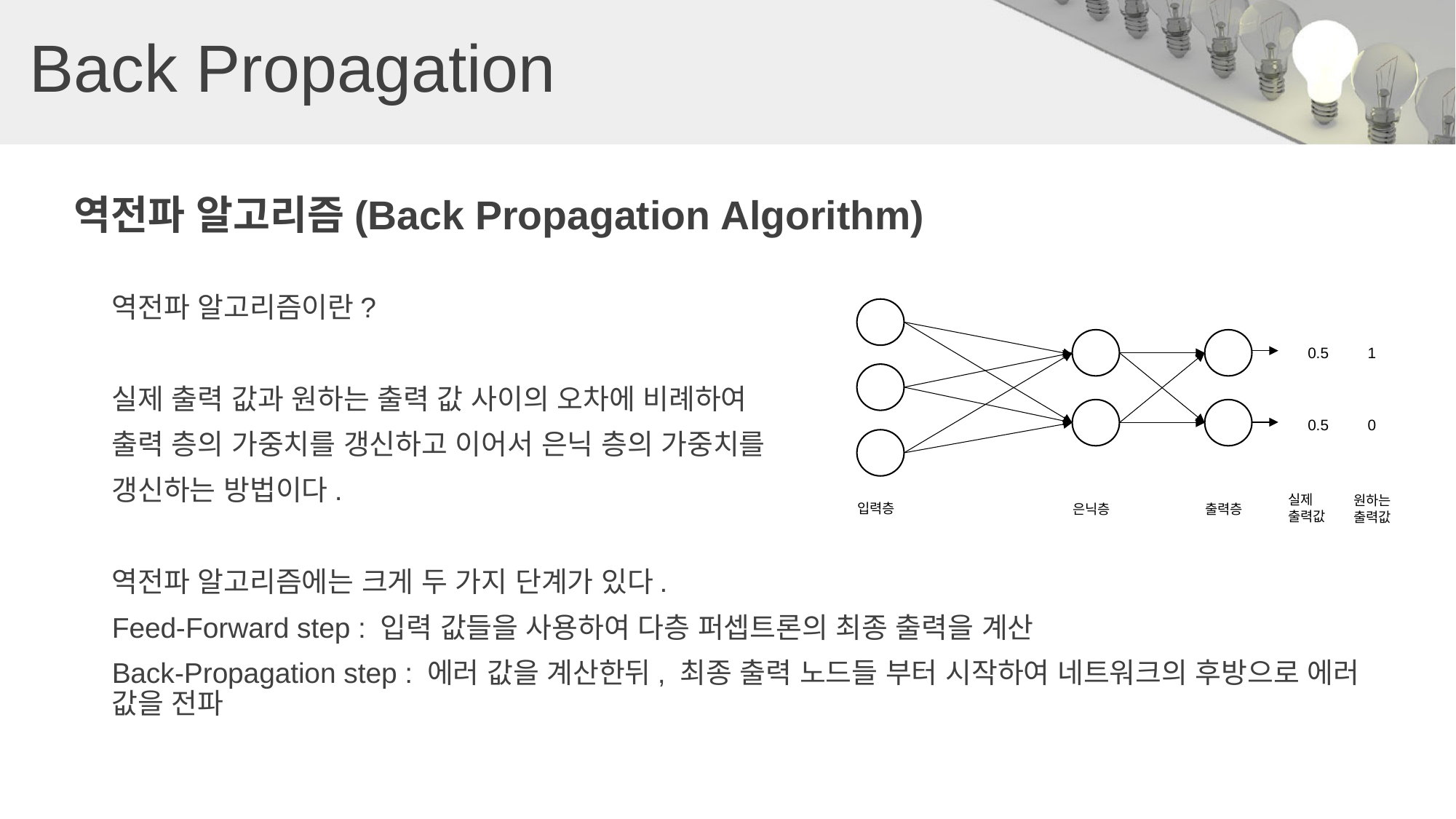

# Back Propagation
역전파 알고리즘(Back Propagation Algorithm)
역전파 알고리즘이란?

실제 출력 값과 원하는 출력 값 사이의 오차에 비례하여
출력 층의 가중치를 갱신하고 이어서 은닉 층의 가중치를
갱신하는 방법이다.

역전파 알고리즘에는 크게 두 가지 단계가 있다.
Feed-Forward step : 입력 값들을 사용하여 다층 퍼셉트론의 최종 출력을 계산
Back-Propagation step : 에러 값을 계산한뒤, 최종 출력 노드들 부터 시작하여 네트워크의 후방으로 에러 값을 전파

0.5
1
0.5
0
실제 출력값
원하는 출력값
입력층
은닉층
출력층